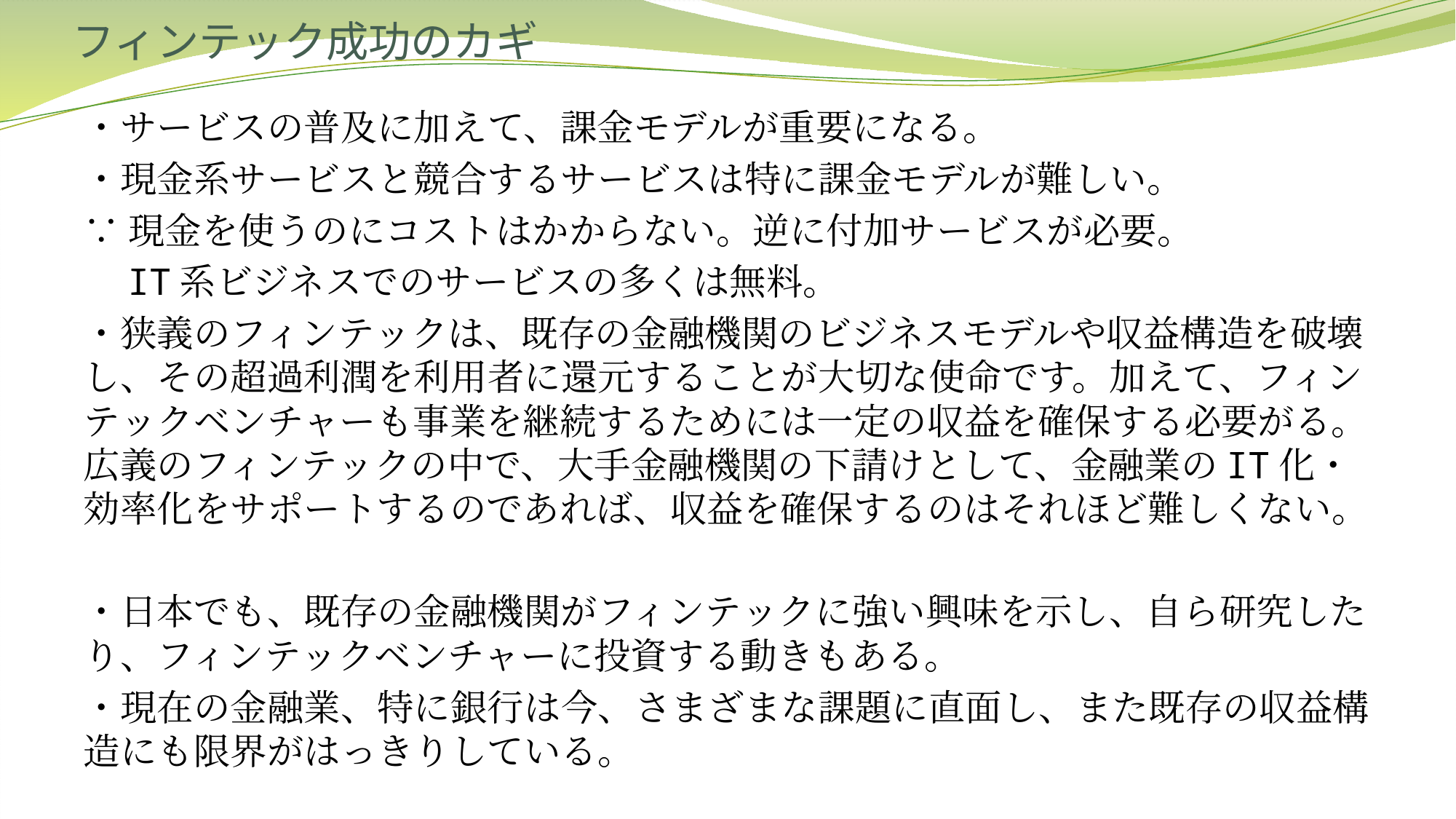

# フィンテック成功のカギ
・サービスの普及に加えて、課金モデルが重要になる。
・現金系サービスと競合するサービスは特に課金モデルが難しい。
∵現金を使うのにコストはかからない。逆に付加サービスが必要。
  IT系ビジネスでのサービスの多くは無料。
・狭義のフィンテックは、既存の金融機関のビジネスモデルや収益構造を破壊し、その超過利潤を利用者に還元することが大切な使命です。加えて、フィンテックベンチャーも事業を継続するためには一定の収益を確保する必要がる。広義のフィンテックの中で、大手金融機関の下請けとして、金融業のIT化・効率化をサポートするのであれば、収益を確保するのはそれほど難しくない。

・日本でも、既存の金融機関がフィンテックに強い興味を示し、自ら研究したり、フィンテックベンチャーに投資する動きもある。
・現在の金融業、特に銀行は今、さまざまな課題に直面し、また既存の収益構造にも限界がはっきりしている。